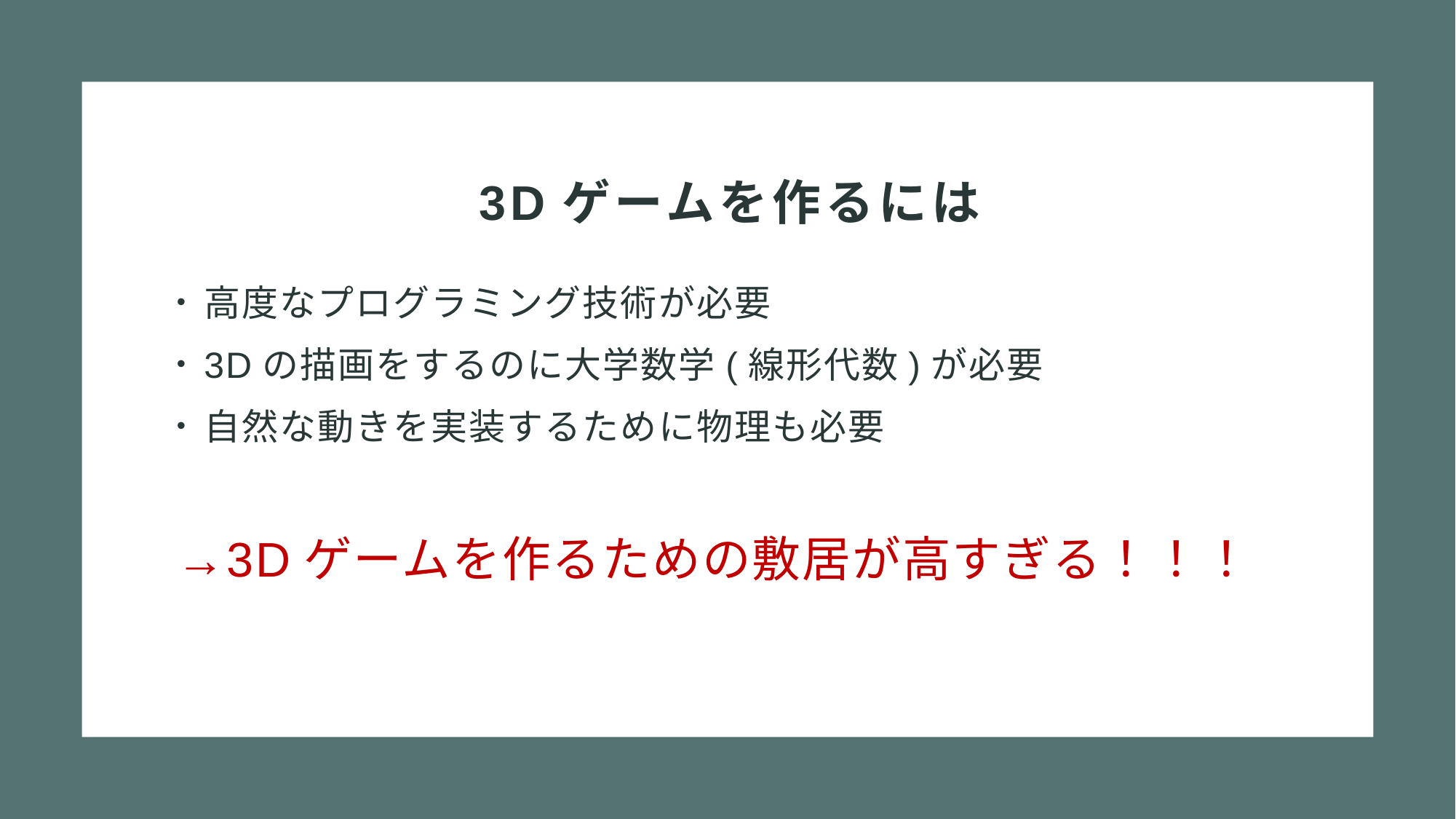

# 3Dゲームを作るには
高度なプログラミング技術が必要
3Dの描画をするのに大学数学(線形代数)が必要
自然な動きを実装するために物理も必要

→3Dゲームを作るための敷居が高すぎる！！！